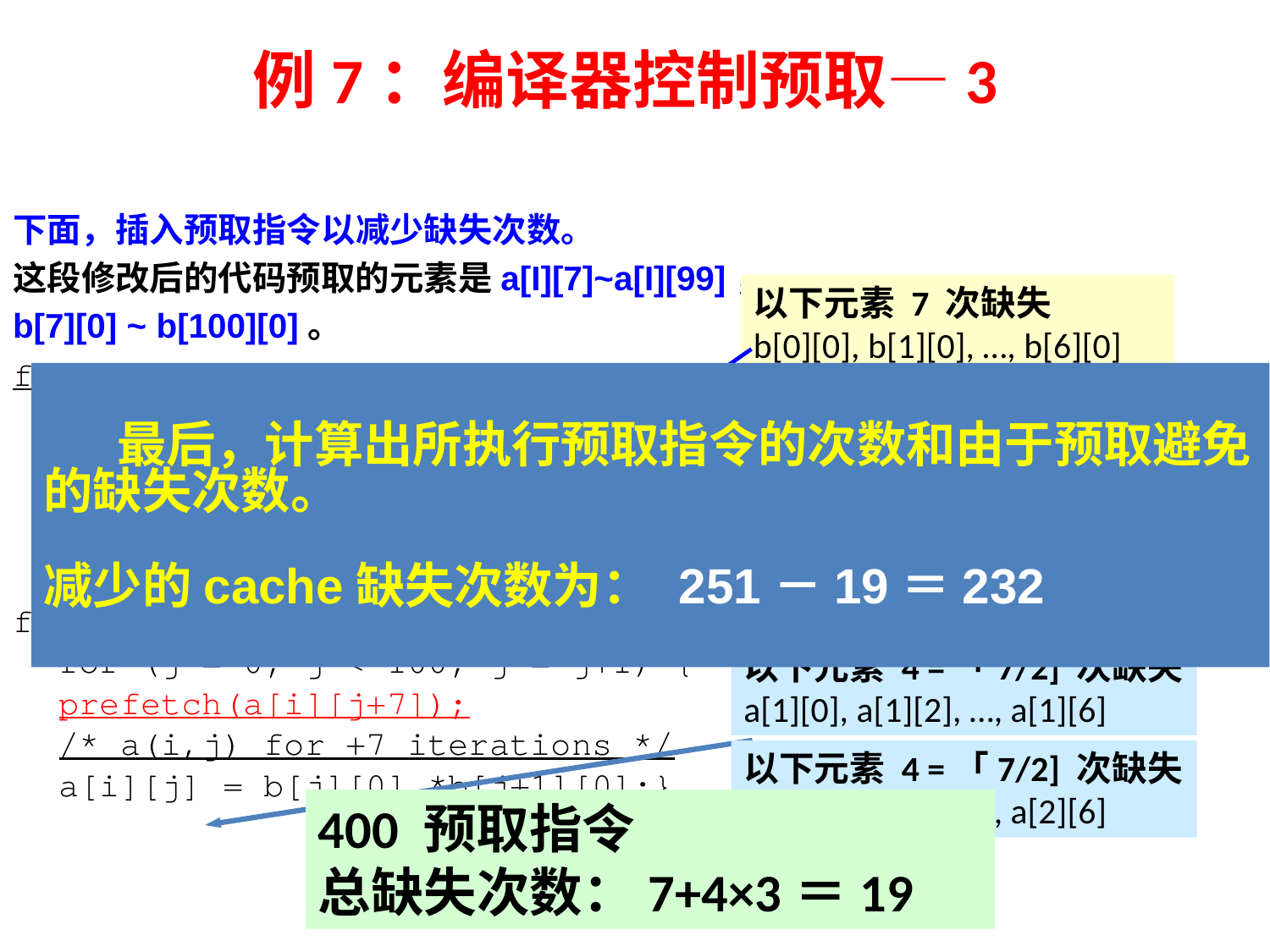

# 例7：编译器控制预取—3
下面，插入预取指令以减少缺失次数。
这段修改后的代码预取的元素是a[I][7]~a[I][99]，
b[7][0] ~ b[100][0]。
for (j = 0; j < 100; j = j+1) {
		prefetch(b[j+7][0]);
	/* b(j,0) for 7 iterations later */
		prefetch(a[0][j+7]);
	/* a(0,j) for 7 iterations later */
		a[0][j] = b[j][0] * b[j+1][0];};
for (i = 1; i < 3; i = i+1)
		for (j = 0; j < 100; j = j+1) {
		prefetch(a[i][j+7]);
	/* a(i,j) for +7 iterations */
		a[i][j] = b[j][0] *b[j+1][0];}
以下元素 7 次缺失
b[0][0], b[1][0], …, b[6][0]

      最后，计算出所执行预取指令的次数和由于预取避免的缺失次数。

减少的cache缺失次数为：	251－19＝232

以下元素 4 =「7/2] 次缺失
a[0][0], a[0][2], …, a[0][6]

以下元素 4 =「7/2] 次缺失
a[1][0], a[1][2], …, a[1][6]

以下元素 4 =「7/2] 次缺失
a[2][0], a[2][2], …, a[2][6]
400 预取指令
总缺失次数：7+4×3＝19